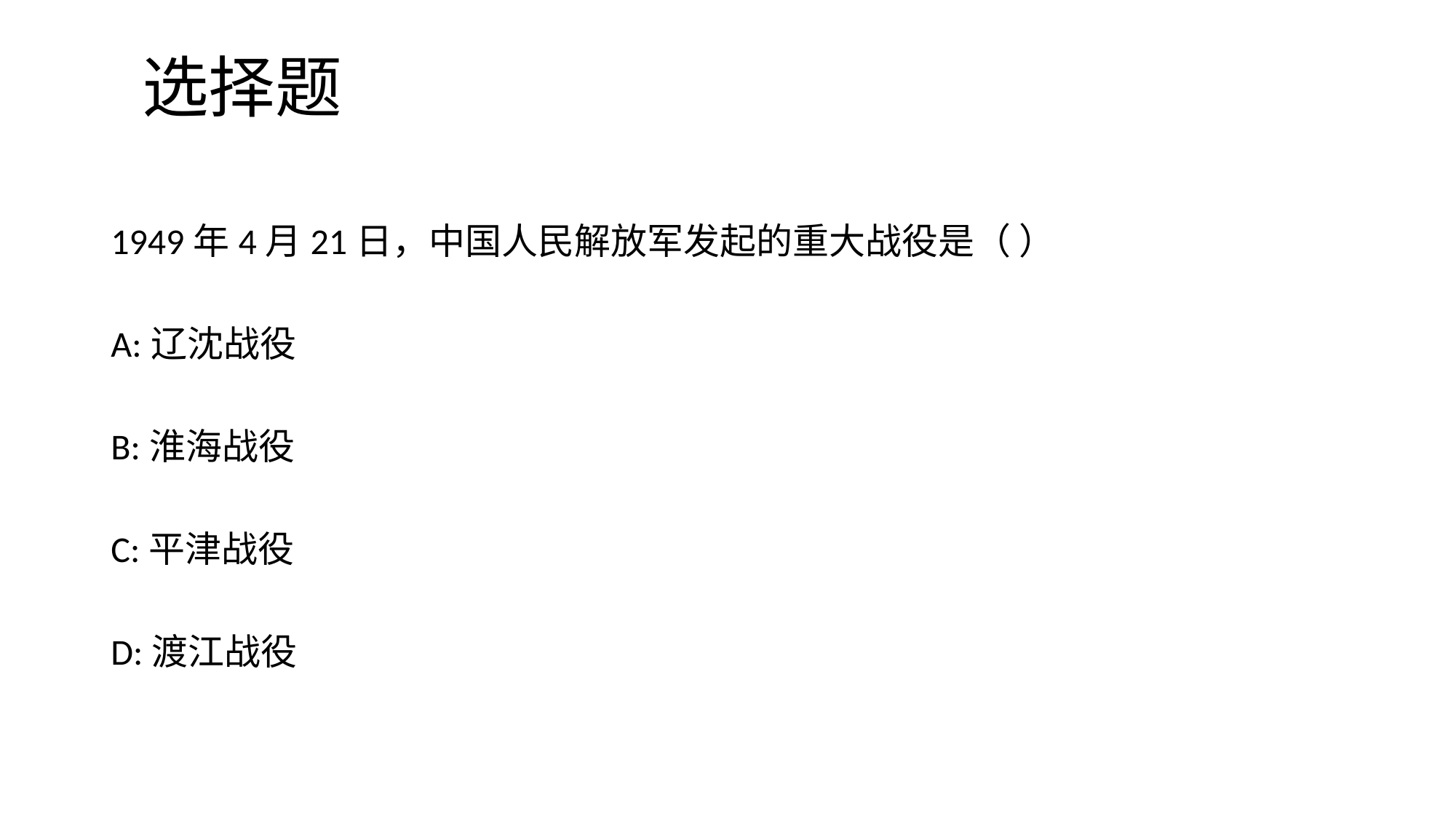

# 选择题
1949年4月21日，中国人民解放军发起的重大战役是（ ）
A:辽沈战役
B:淮海战役
C:平津战役
D:渡江战役